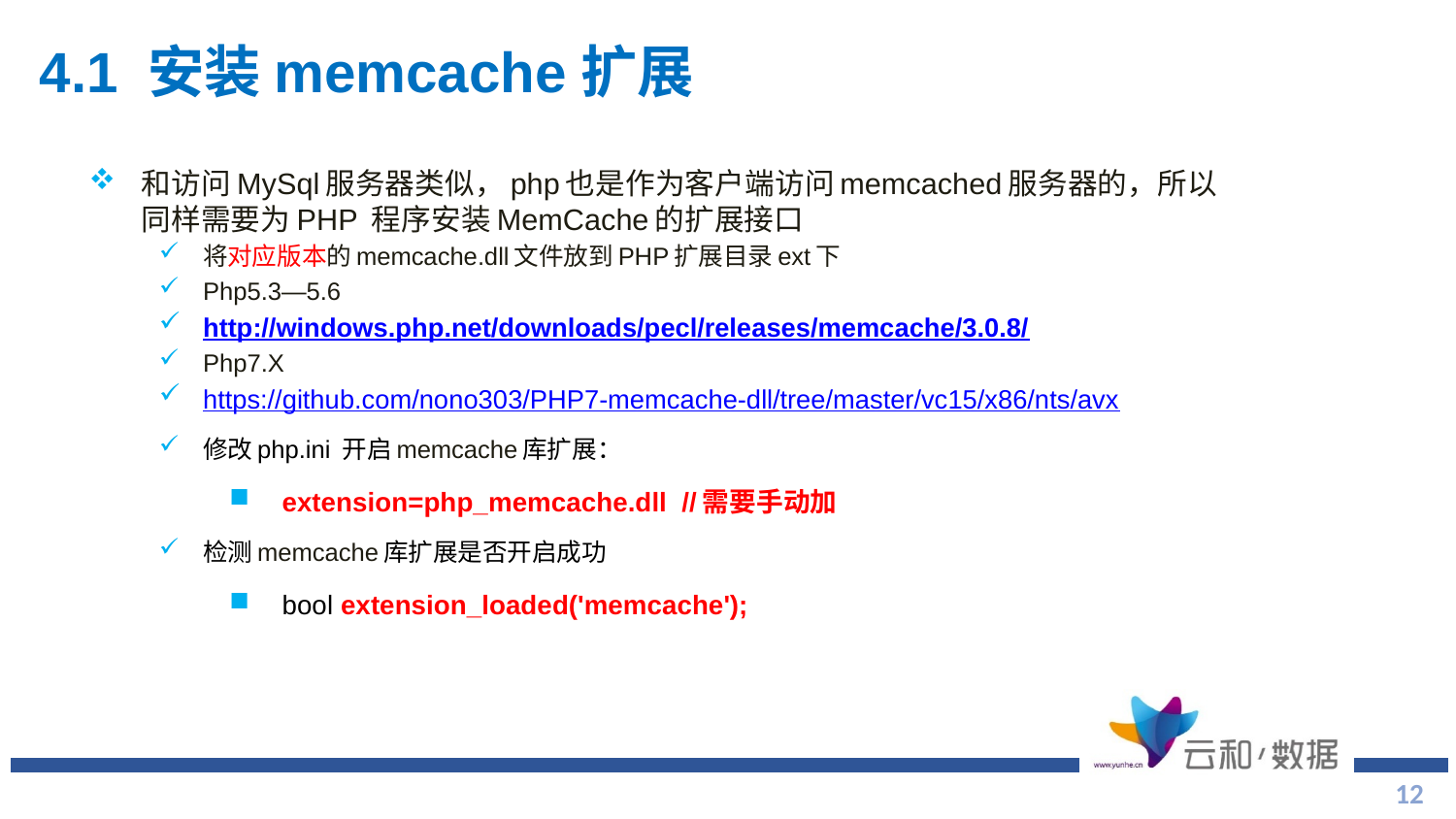

# 4.1 安装memcache扩展
和访问MySql服务器类似，php也是作为客户端访问memcached服务器的，所以同样需要为PHP 程序安装MemCache的扩展接口
将对应版本的memcache.dll文件放到PHP扩展目录ext下
Php5.3—5.6
http://windows.php.net/downloads/pecl/releases/memcache/3.0.8/
Php7.X
https://github.com/nono303/PHP7-memcache-dll/tree/master/vc15/x86/nts/avx
修改php.ini 开启memcache库扩展：
extension=php_memcache.dll  //需要手动加
检测memcache库扩展是否开启成功
bool extension_loaded('memcache');

12